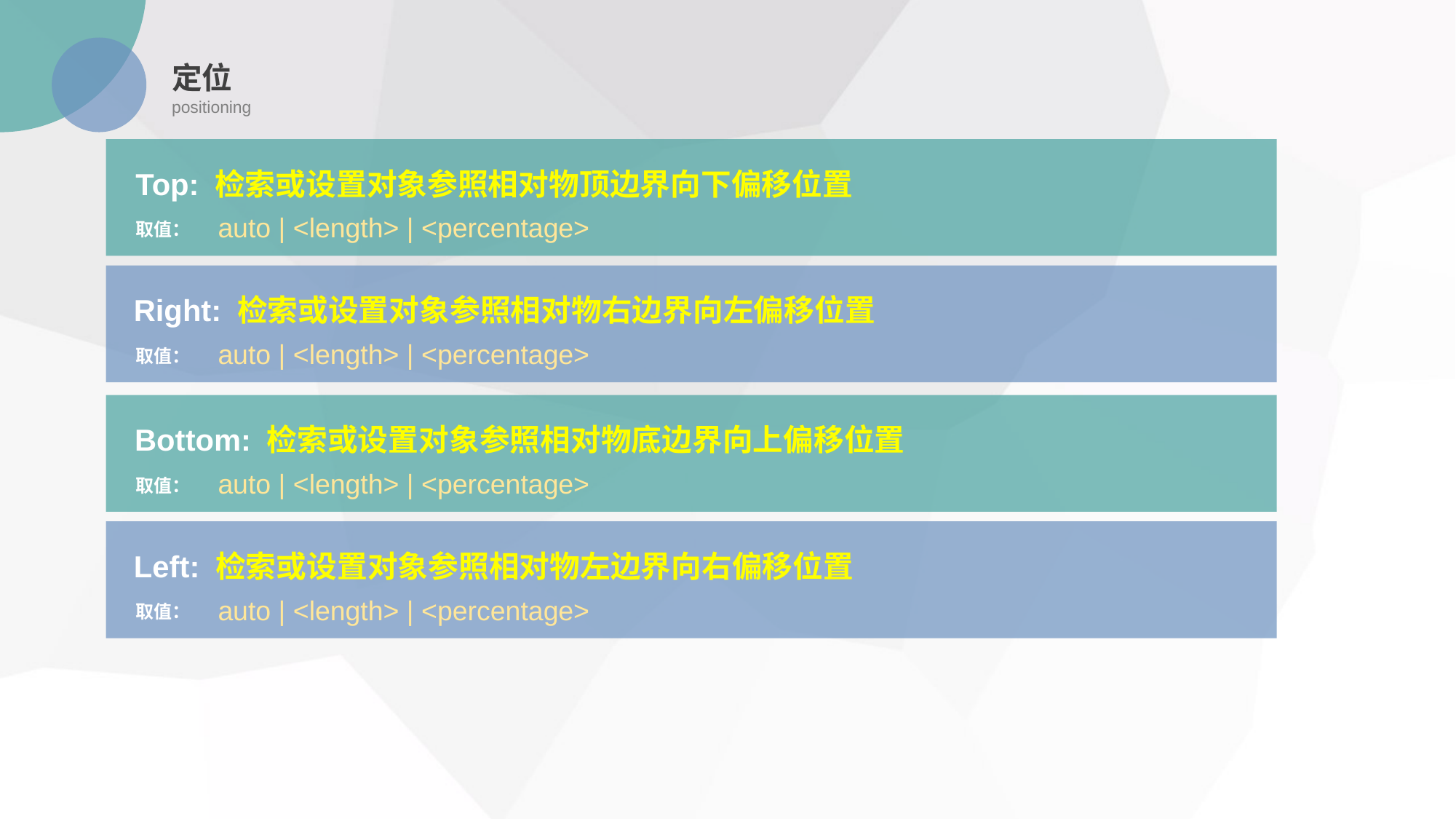

定位
positioning

Top: 检索或设置对象参照相对物顶边界向下偏移位置
 auto | <length> | <percentage>
取值：

Right: 检索或设置对象参照相对物右边界向左偏移位置
 auto | <length> | <percentage>
取值：

Bottom: 检索或设置对象参照相对物底边界向上偏移位置
 auto | <length> | <percentage>
取值：

Left: 检索或设置对象参照相对物左边界向右偏移位置
 auto | <length> | <percentage>
取值：